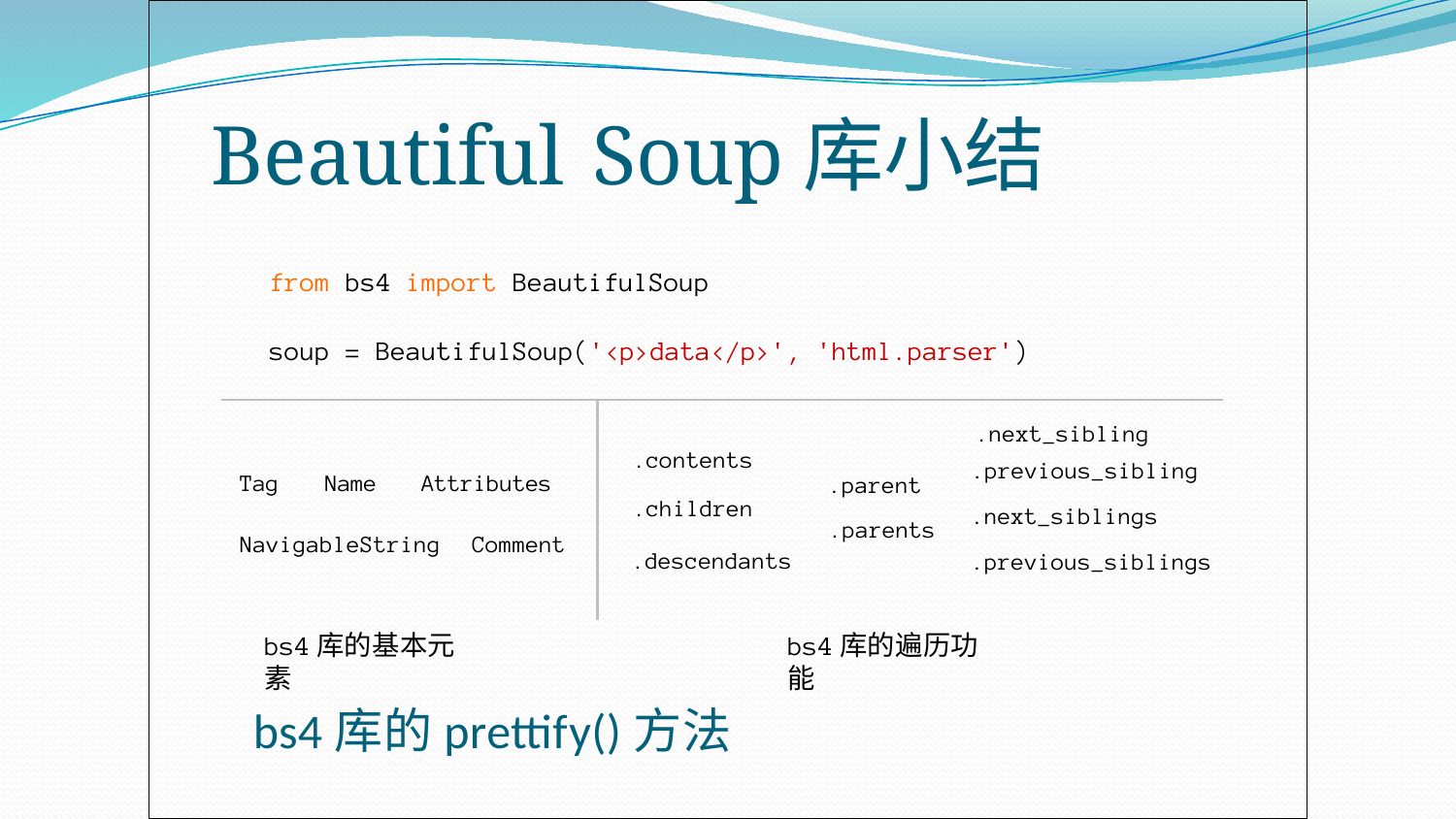

# Beautiful Soup库小结
from bs4 import BeautifulSoup

soup = BeautifulSoup('<p>data</p>', 'html.parser')

.next_sibling

.contents
.children
.previous_sibling
.next_siblings
.previous_siblings
Tag	Name	Attributes

NavigableString	Comment
.parent
.parents
.descendants
bs4库的基本元素
bs4库的遍历功能
bs4库的prettify()方法